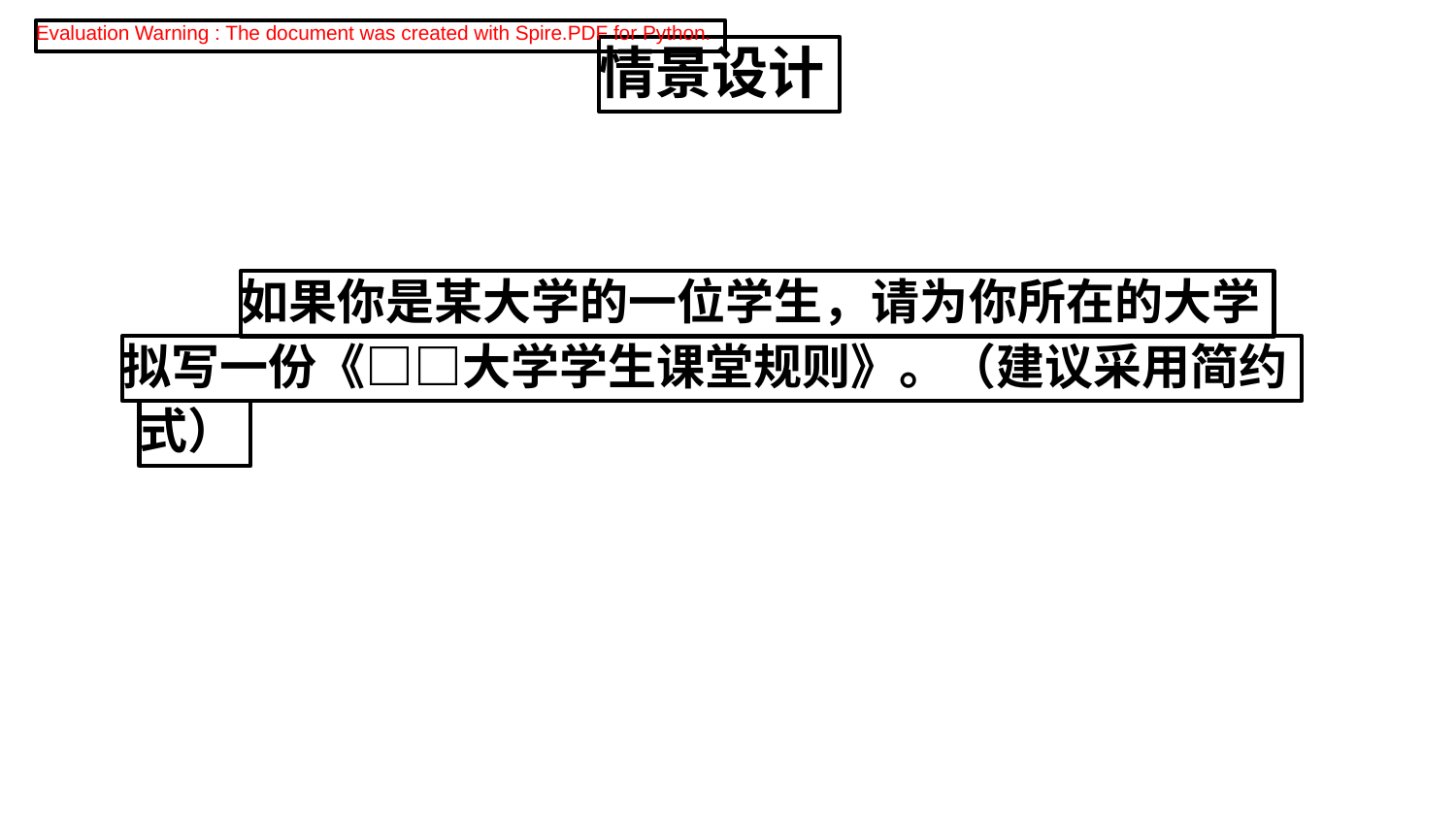

Evaluation Warning : The document was created with Spire.PDF for Python.
情景设计
如果你是某大学的一位学生，请为你所在的大学
拟写一份《□□大学学生课堂规则》。（建议采用简约
式）